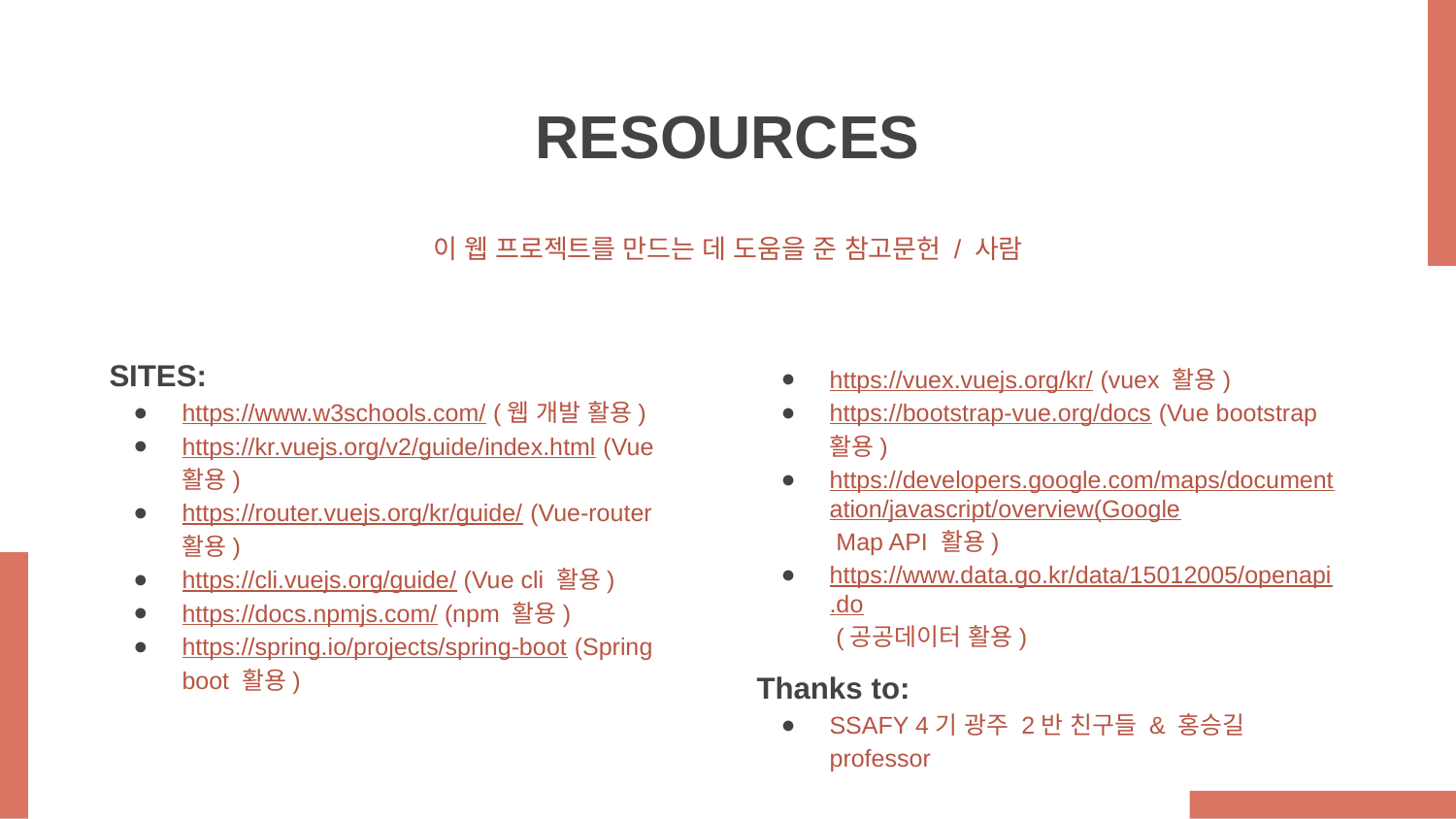

# RESOURCES
이 웹 프로젝트를 만드는 데 도움을 준 참고문헌 / 사람
SITES:
https://www.w3schools.com/ (웹 개발 활용)
https://kr.vuejs.org/v2/guide/index.html (Vue 활용)
https://router.vuejs.org/kr/guide/ (Vue-router 활용)
https://cli.vuejs.org/guide/ (Vue cli 활용)
https://docs.npmjs.com/ (npm 활용)
https://spring.io/projects/spring-boot (Spring boot 활용)

https://vuex.vuejs.org/kr/ (vuex 활용)
https://bootstrap-vue.org/docs (Vue bootstrap 활용)
https://developers.google.com/maps/documentation/javascript/overview(Google Map API 활용)
https://www.data.go.kr/data/15012005/openapi.do (공공데이터 활용)
Thanks to:
SSAFY 4기 광주 2반 친구들 & 홍승길 professor